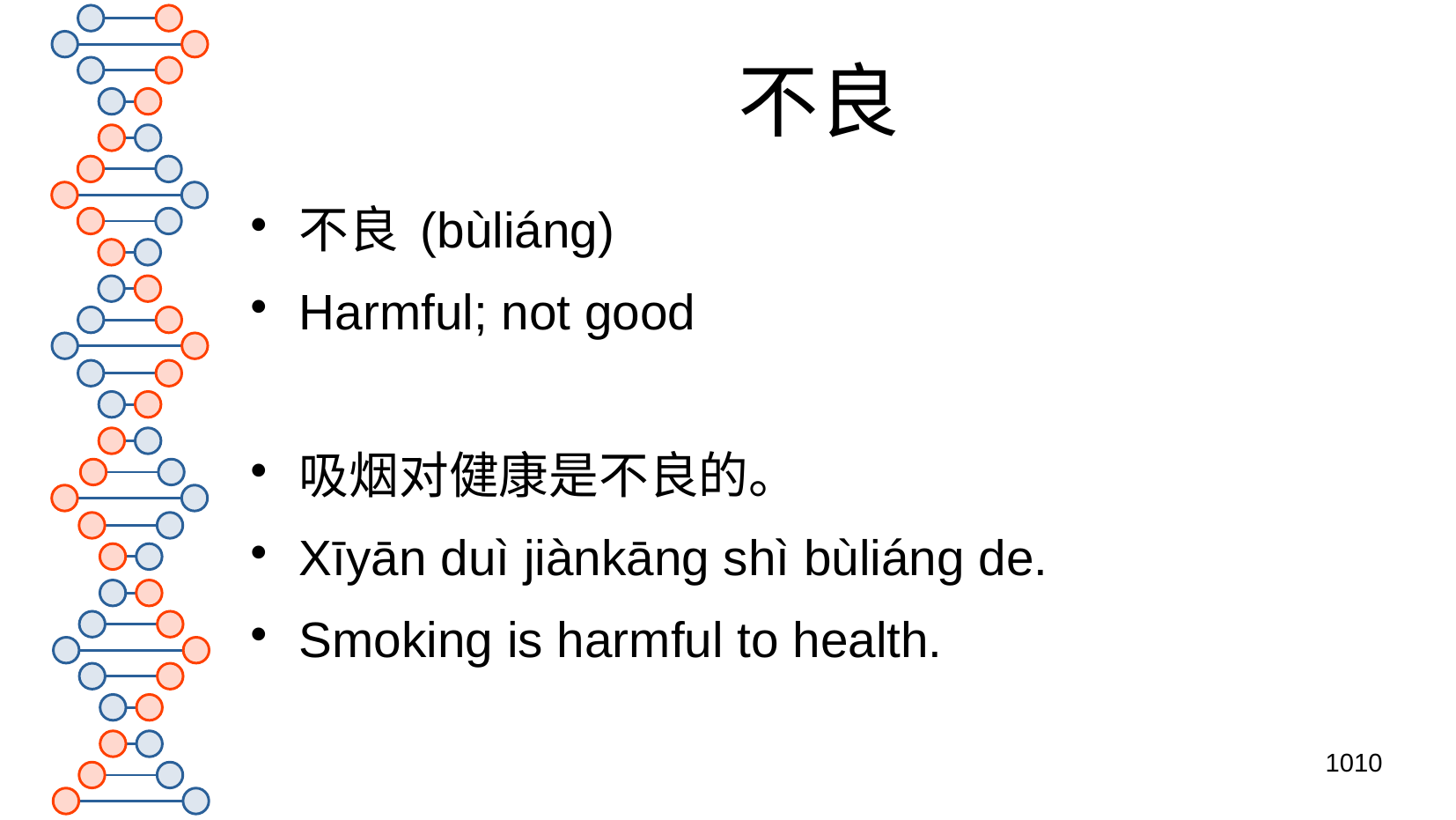

# 不良
不良 (bùliáng)
Harmful; not good

吸烟对健康是不良的。
Xīyān duì jiànkāng shì bùliáng de.
Smoking is harmful to health.

1010